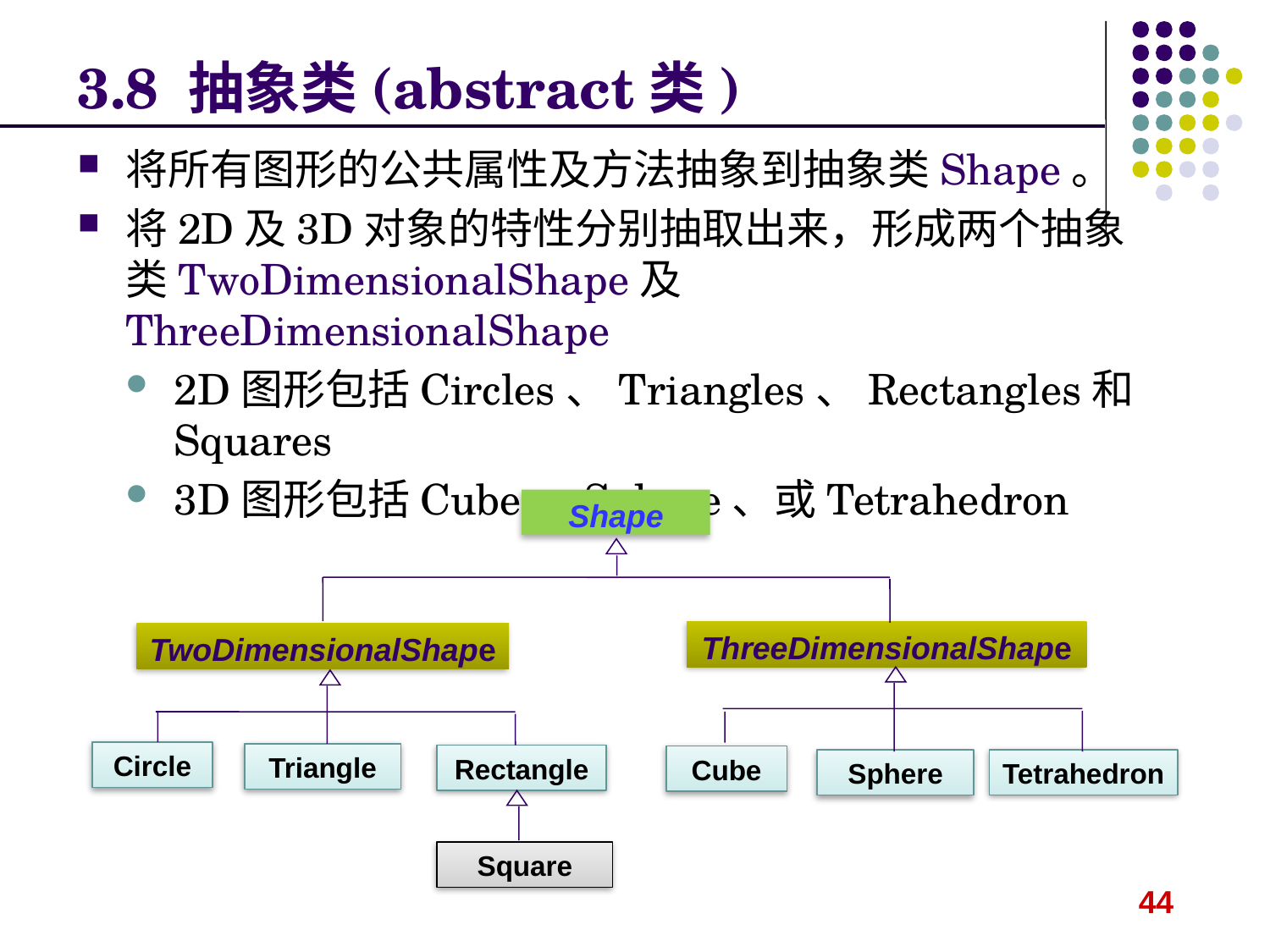

# 3.8 抽象类(abstract类)
将所有图形的公共属性及方法抽象到抽象类Shape。
将2D及3D对象的特性分别抽取出来，形成两个抽象类TwoDimensionalShape及ThreeDimensionalShape
2D图形包括Circles、Triangles、Rectangles和Squares
3D图形包括Cube、Sphere、或Tetrahedron
Shape

ThreeDimensionalShape
TwoDimensionalShape

Circle
Triangle
Rectangle
Cube
Tetrahedron
Sphere

Square